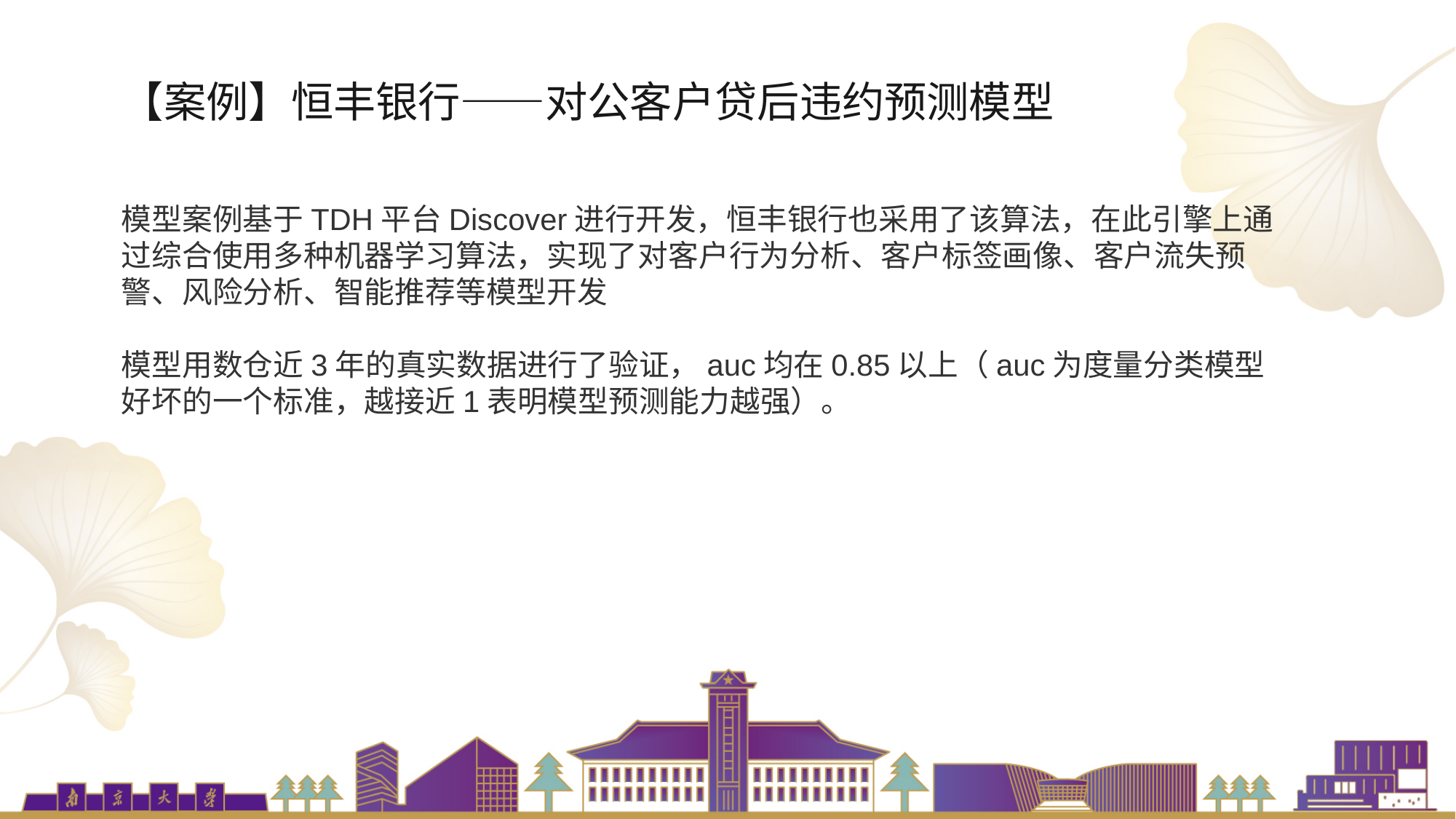

【案例】恒丰银行——对公客户贷后违约预测模型

模型案例基于TDH平台Discover进行开发，恒丰银行也采用了该算法，在此引擎上通过综合使用多种机器学习算法，实现了对客户行为分析、客户标签画像、客户流失预警、风险分析、智能推荐等模型开发

模型用数仓近3年的真实数据进行了验证，auc均在0.85以上（auc为度量分类模型好坏的一个标准，越接近1表明模型预测能力越强）。